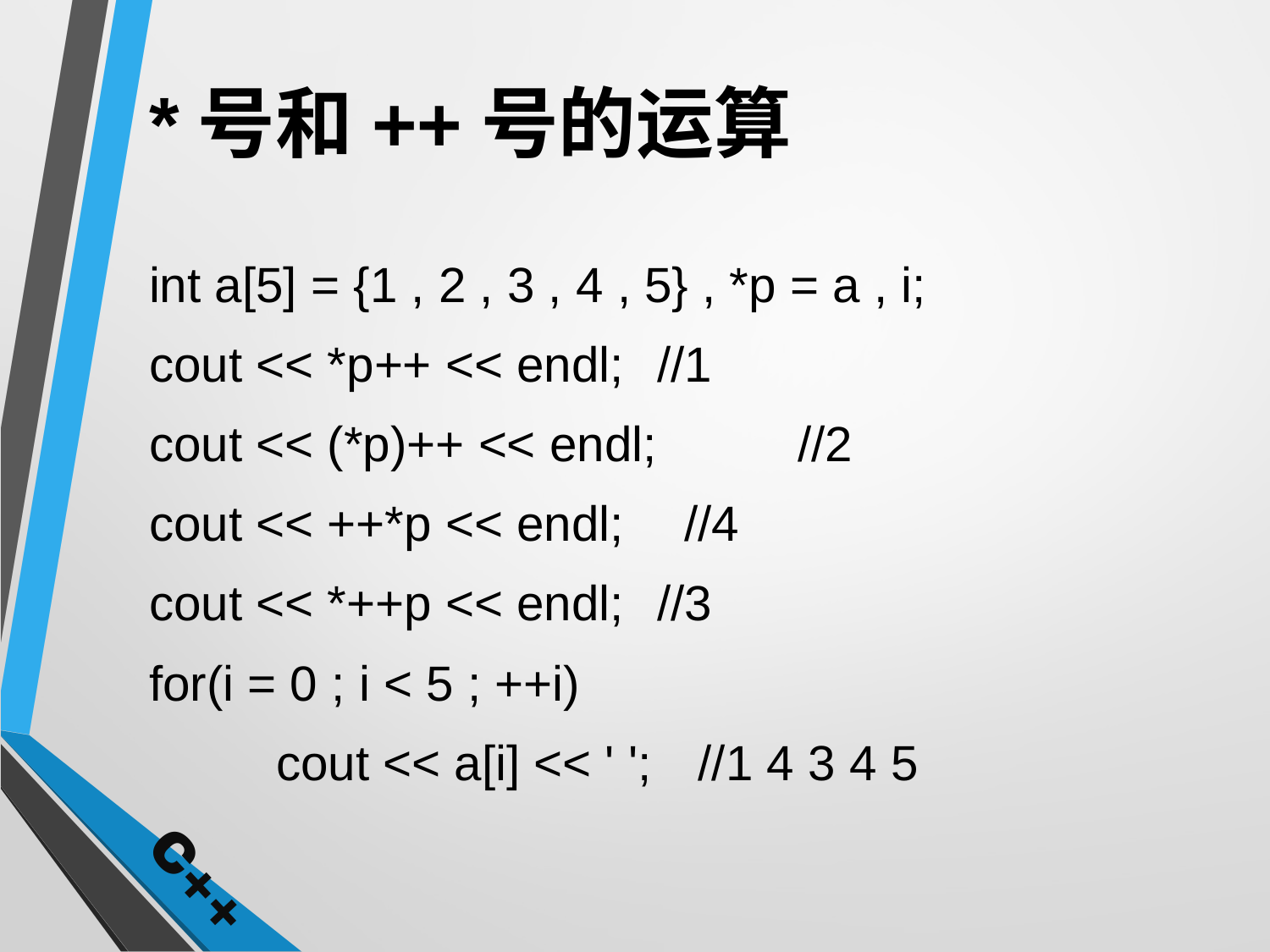

# *号和++号的运算
int a[5] = {1 , 2 , 3 , 4 , 5} , *p = a , i;
cout << *p++ << endl;	//1
cout << (*p)++ << endl;	 //2
cout << ++*p << endl;	  //4
cout << *++p << endl;	//3
for(i = 0 ; i < 5 ; ++i)
	cout << a[i] << ' ';	   //1 4 3 4 5